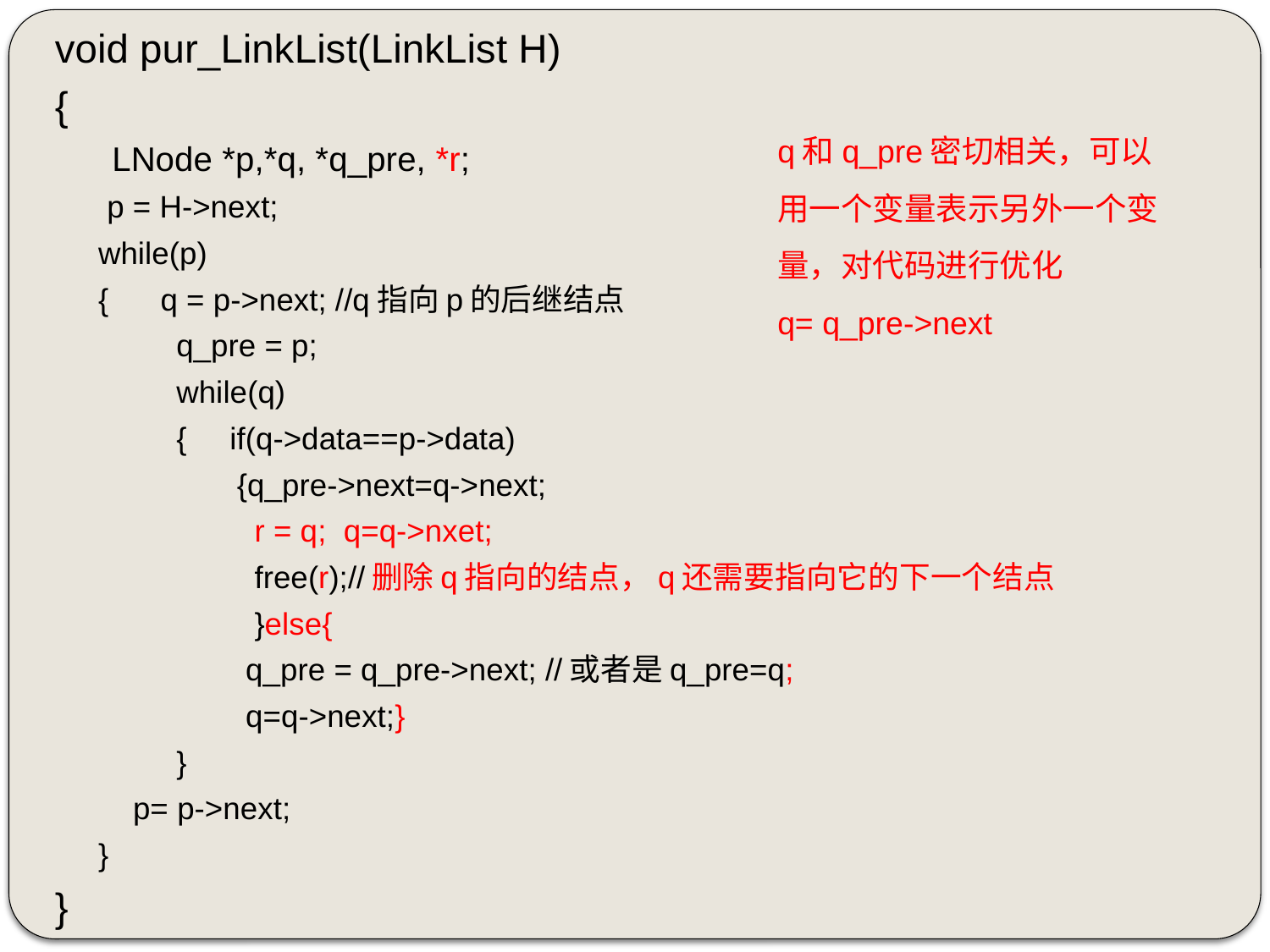

void pur_LinkList(LinkList H)
{
      LNode *p,*q, *q_pre, *r;
      p = H->next;
     while(p)
     {      q = p->next; //q指向p的后继结点
              q_pre = p;
              while(q)
              {     if(q->data==p->data)
                     {q_pre->next=q->next;
                       r = q;  q=q->nxet;
                       free(r);//删除q指向的结点，q还需要指向它的下一个结点
                       }else{
                      q_pre = q_pre->next; //或者是q_pre=q;
                      q=q->next;}
              }
         p= p->next;
     }
}
q和q_pre密切相关，可以用一个变量表示另外一个变量，对代码进行优化
q= q_pre->next